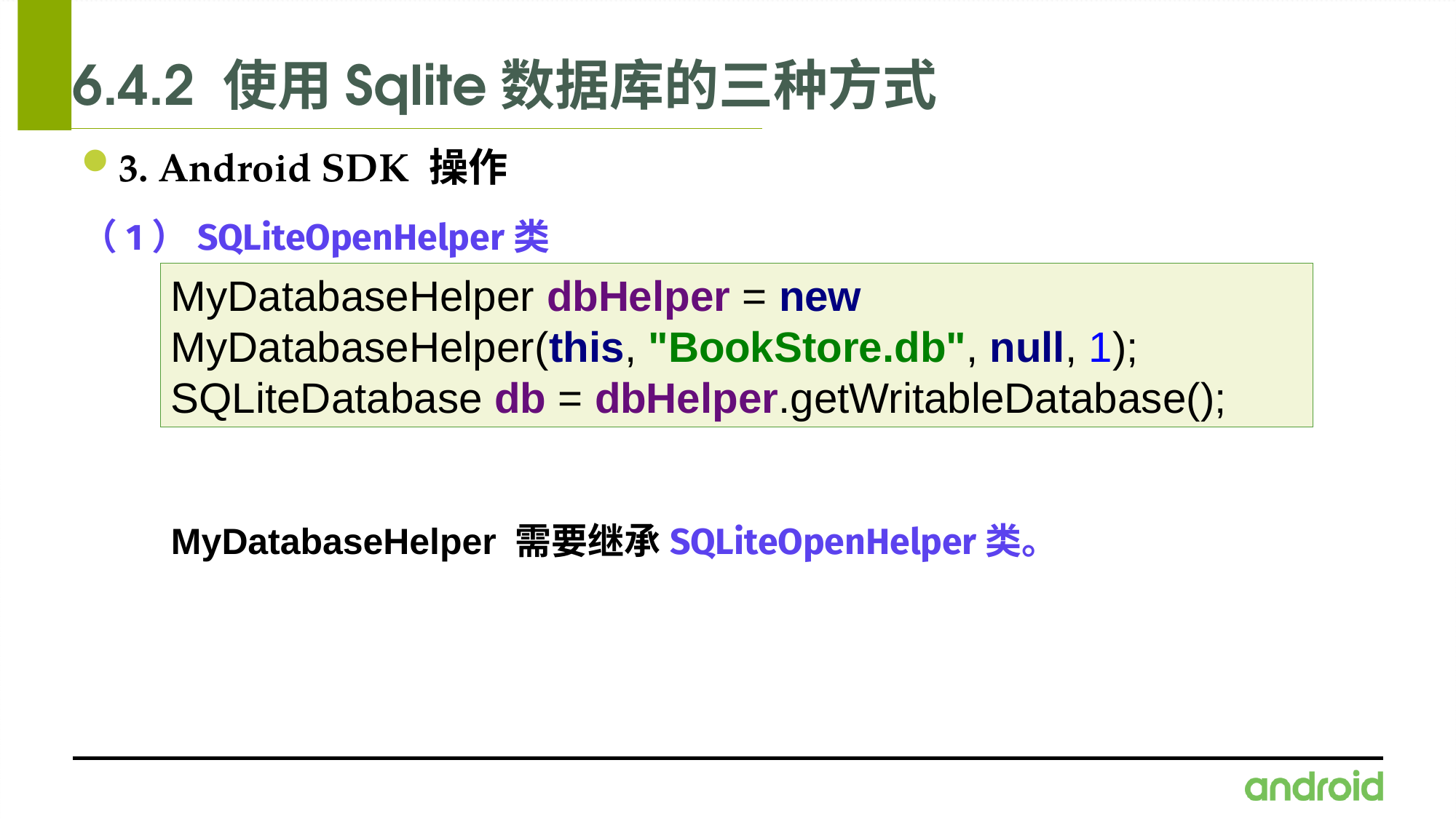

# 6.4.2 使用Sqlite数据库的三种方式
3. Android SDK 操作
（1）SQLiteOpenHelper类

MyDatabaseHelper dbHelper = new MyDatabaseHelper(this, "BookStore.db", null, 1);
SQLiteDatabase db = dbHelper.getWritableDatabase();
MyDatabaseHelper 需要继承SQLiteOpenHelper类。